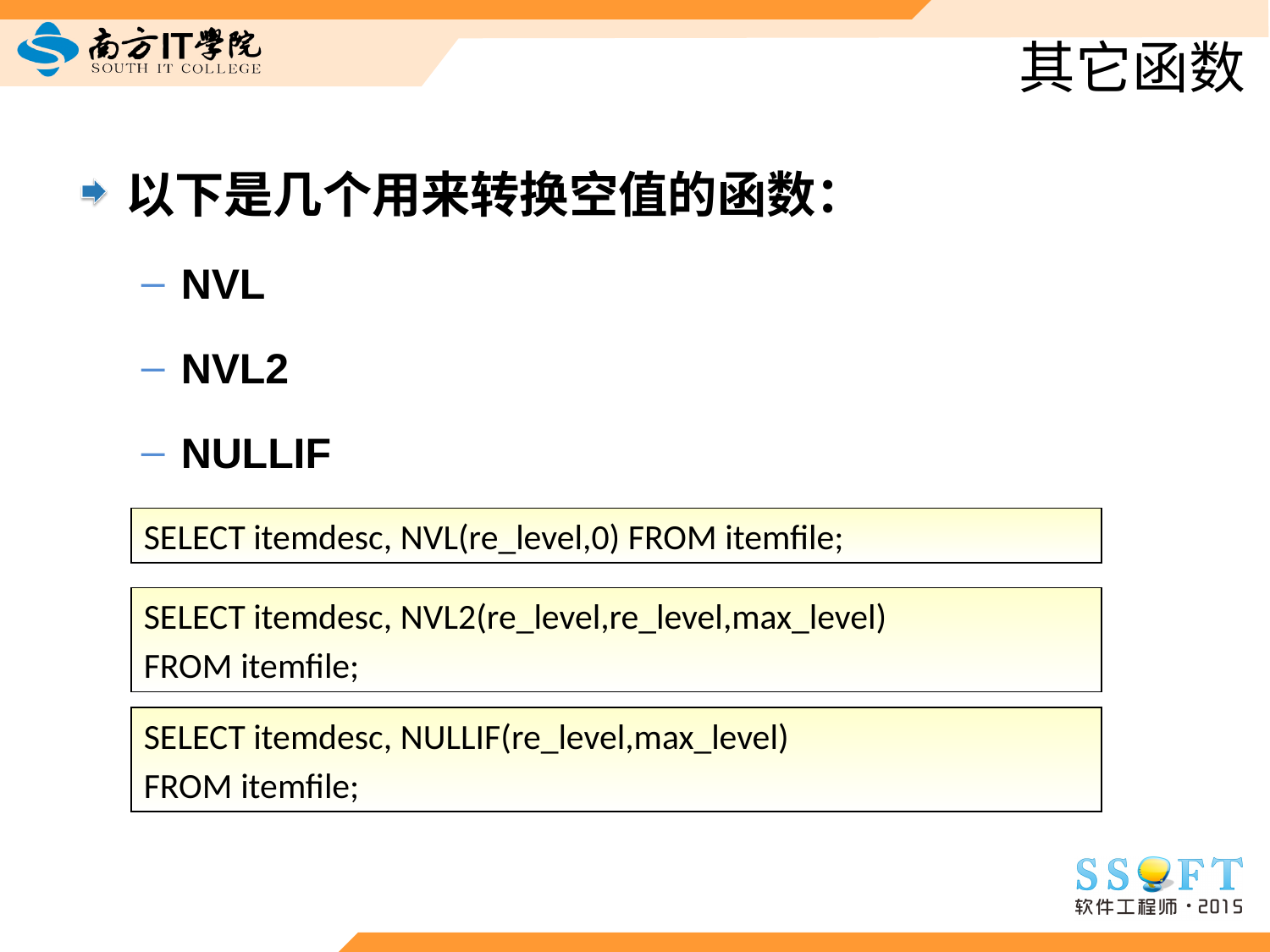

# 其它函数
以下是几个用来转换空值的函数：
NVL
NVL2
NULLIF

SELECT itemdesc, NVL(re_level,0) FROM itemfile;
SELECT itemdesc, NVL2(re_level,re_level,max_level)
FROM itemfile;
SELECT itemdesc, NULLIF(re_level,max_level)
FROM itemfile;